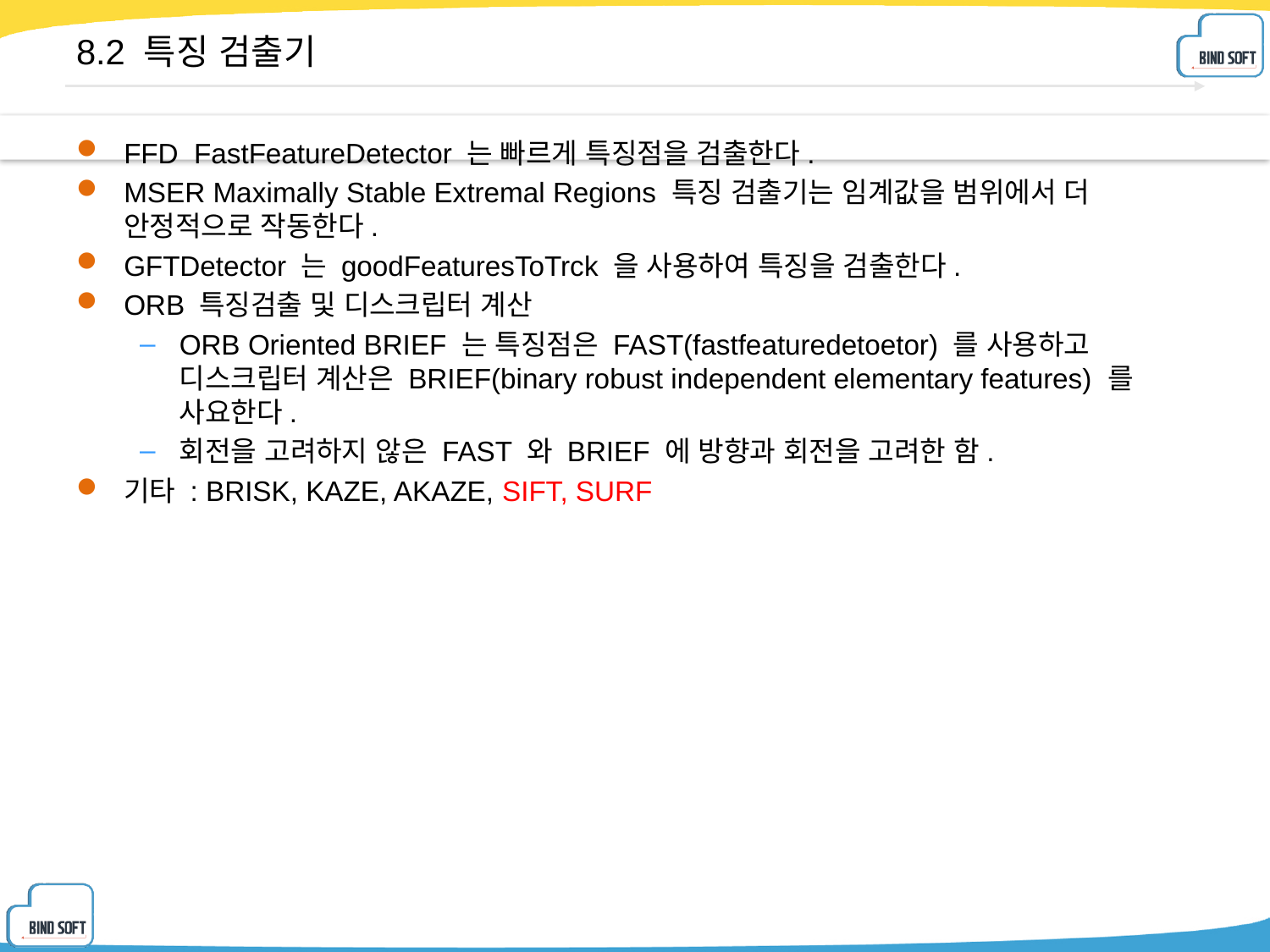

# 8.2 특징 검출기
FFD  FastFeatureDetector 는 빠르게 특징점을 검출한다.
MSER Maximally Stable Extremal Regions 특징 검출기는 임계값을 범위에서 더 안정적으로 작동한다.
GFTDetector 는 goodFeaturesToTrck 을 사용하여 특징을 검출한다.
ORB 특징검출 및 디스크립터 계산
ORB Oriented BRIEF 는 특징점은 FAST(fastfeaturedetoetor) 를 사용하고 디스크립터 계산은 BRIEF(binary robust independent elementary features) 를 사요한다.
회전을 고려하지 않은 FAST 와 BRIEF 에 방향과 회전을 고려한 함.
기타 : BRISK, KAZE, AKAZE, SIFT, SURF